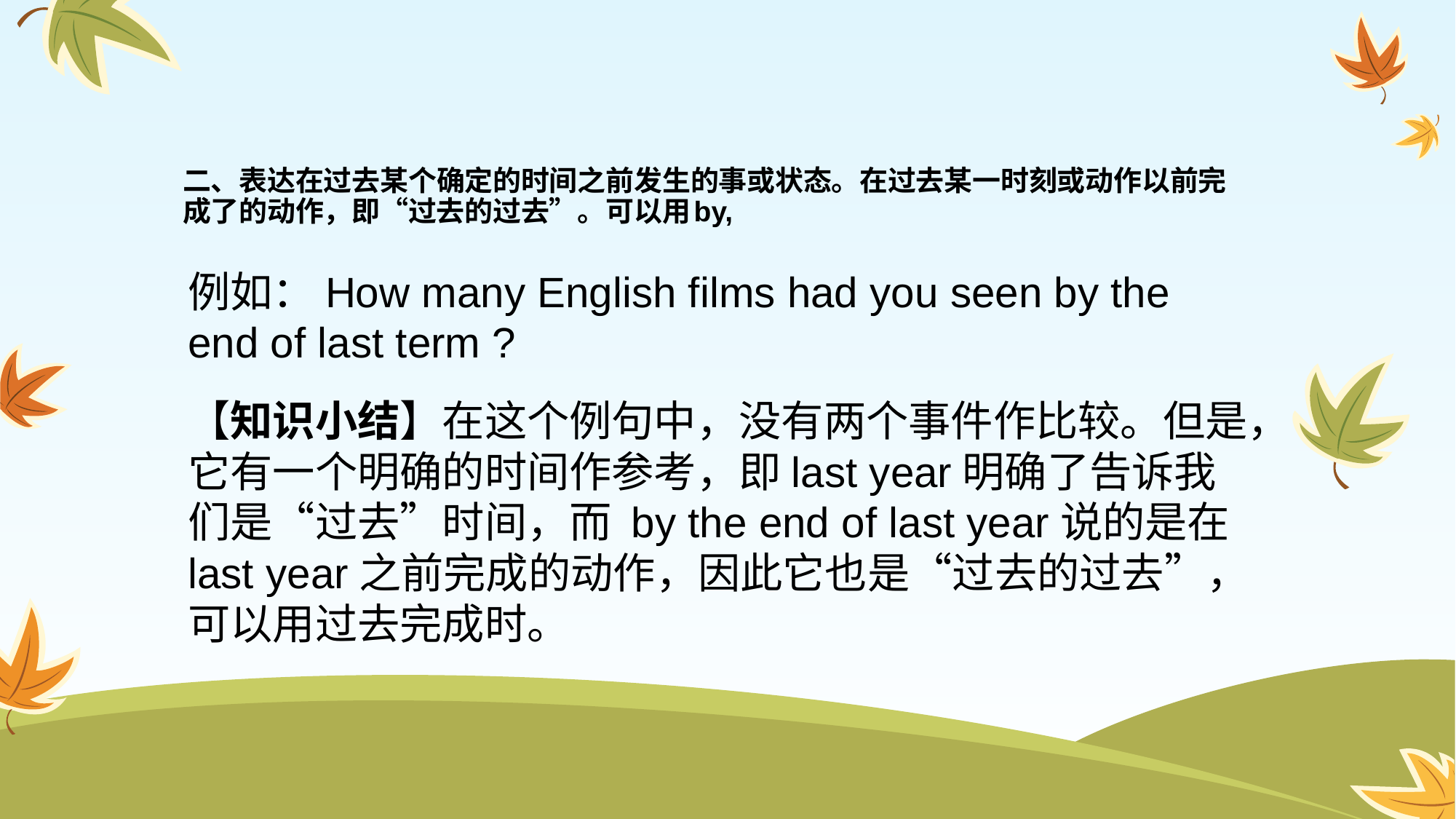

例如：How many English films had you seen by the end of last term ?
【知识小结】在这个例句中，没有两个事件作比较。但是，它有一个明确的时间作参考，即last year明确了告诉我们是“过去”时间，而 by the end of last year说的是在last year之前完成的动作，因此它也是“过去的过去”，可以用过去完成时。
# 二、表达在过去某个确定的时间之前发生的事或状态。在过去某一时刻或动作以前完成了的动作，即“过去的过去”。可以用by,